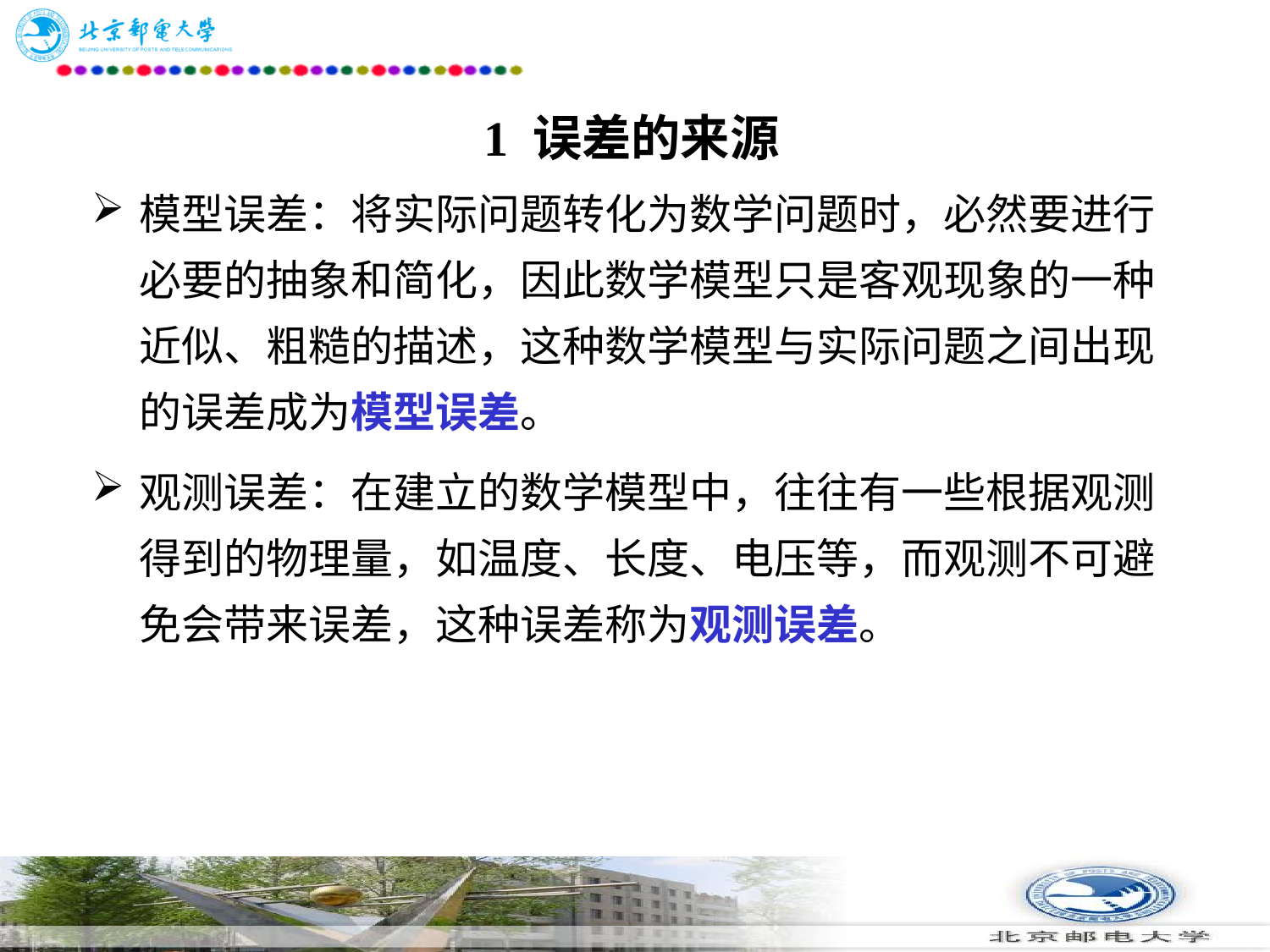

1 误差的来源
# 模型误差：将实际问题转化为数学问题时，必然要进行必要的抽象和简化，因此数学模型只是客观现象的一种近似、粗糙的描述，这种数学模型与实际问题之间出现的误差成为模型误差。
观测误差：在建立的数学模型中，往往有一些根据观测得到的物理量，如温度、长度、电压等，而观测不可避免会带来误差，这种误差称为观测误差。